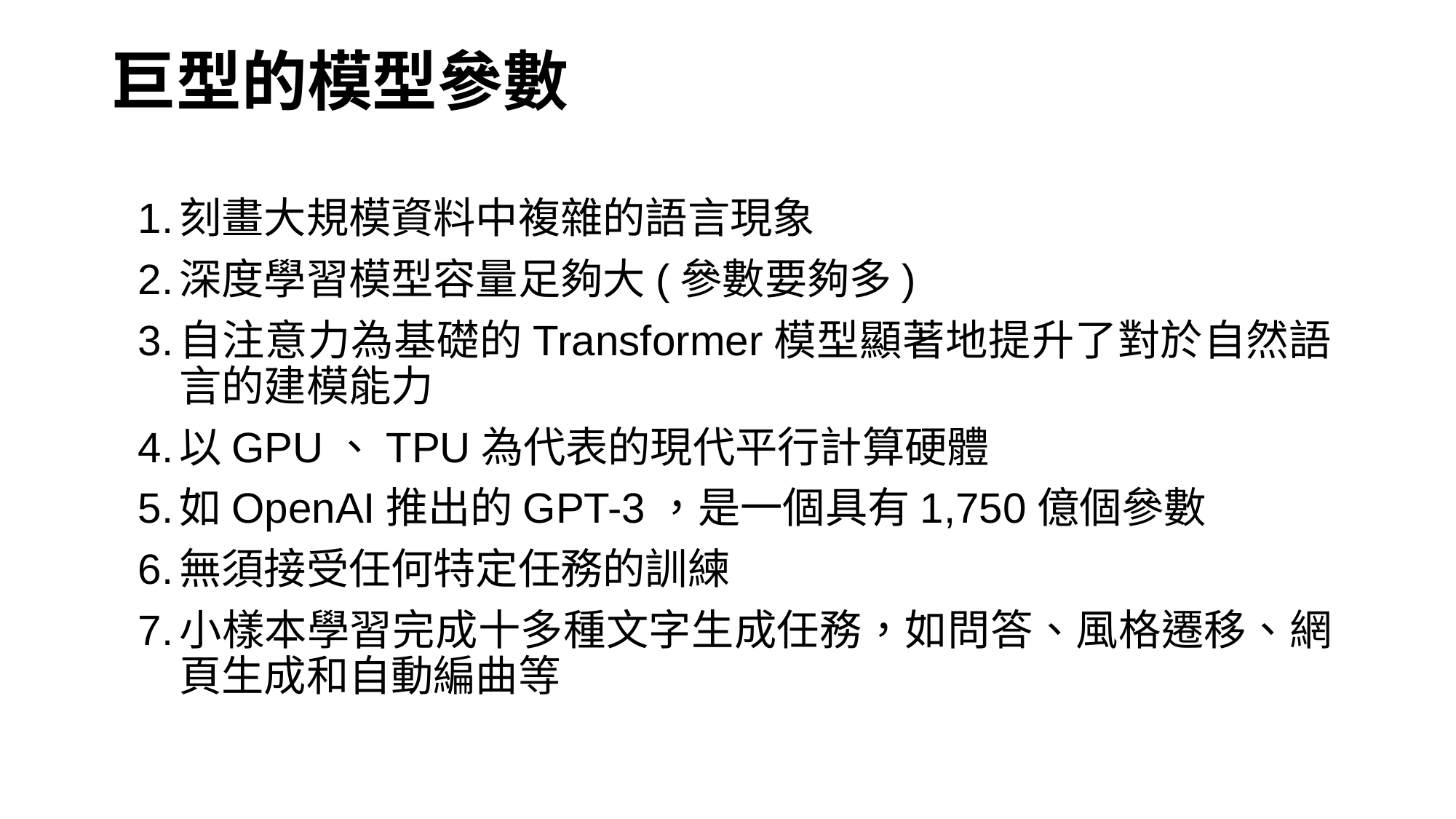

# 巨型的模型參數
刻畫大規模資料中複雜的語言現象
深度學習模型容量足夠大(參數要夠多)
自注意力為基礎的Transformer模型顯著地提升了對於自然語言的建模能力
以GPU、TPU為代表的現代平行計算硬體
如OpenAI推出的GPT-3，是一個具有1,750億個參數
無須接受任何特定任務的訓練
小樣本學習完成十多種文字生成任務，如問答、風格遷移、網頁生成和自動編曲等